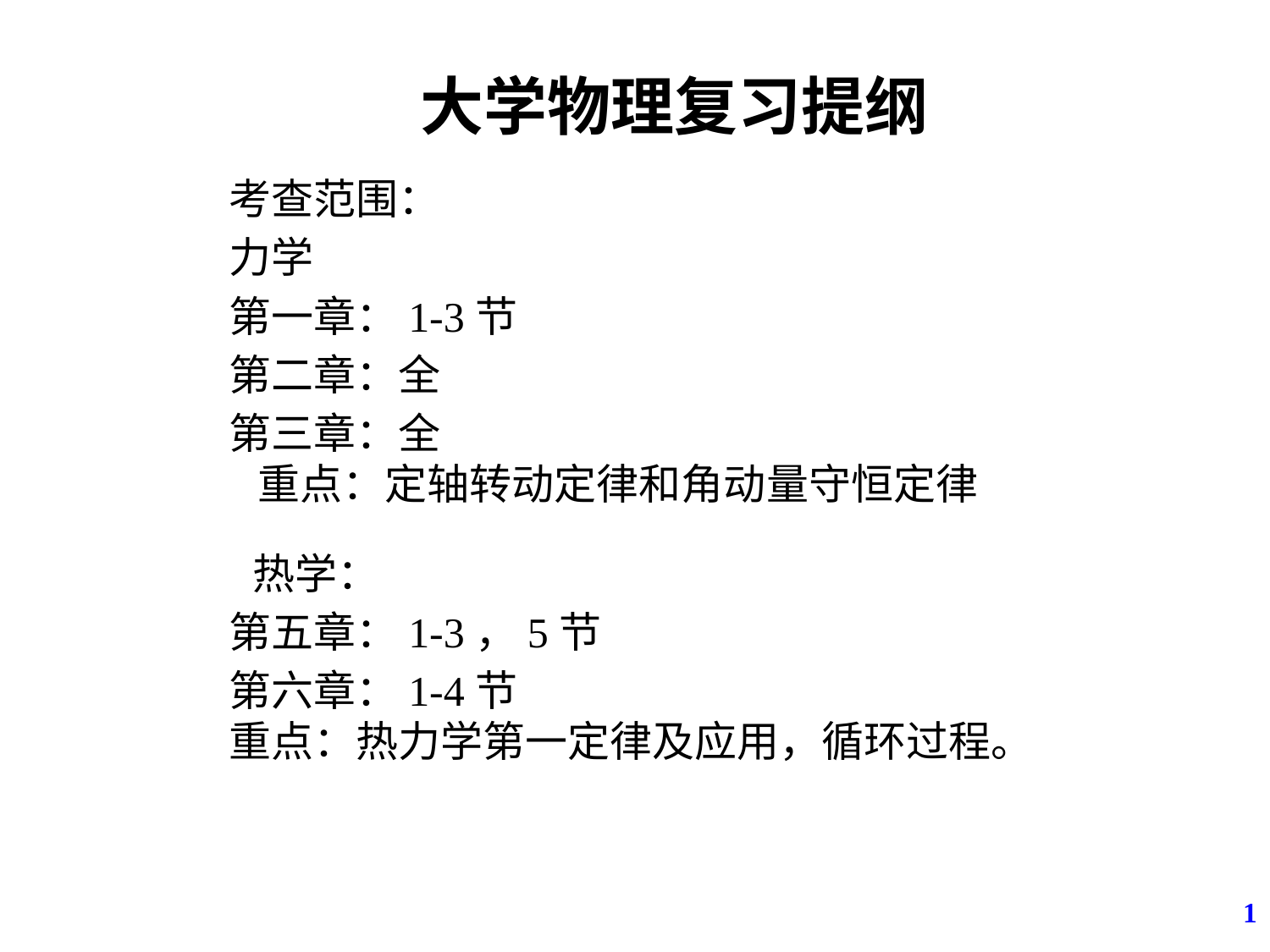

大学物理复习提纲
考查范围：
力学
第一章：1-3节
第二章：全
第三章：全
  重点：定轴转动定律和角动量守恒定律
热学：
第五章：1-3，5节
第六章：1-4节
重点：热力学第一定律及应用，循环过程。
1